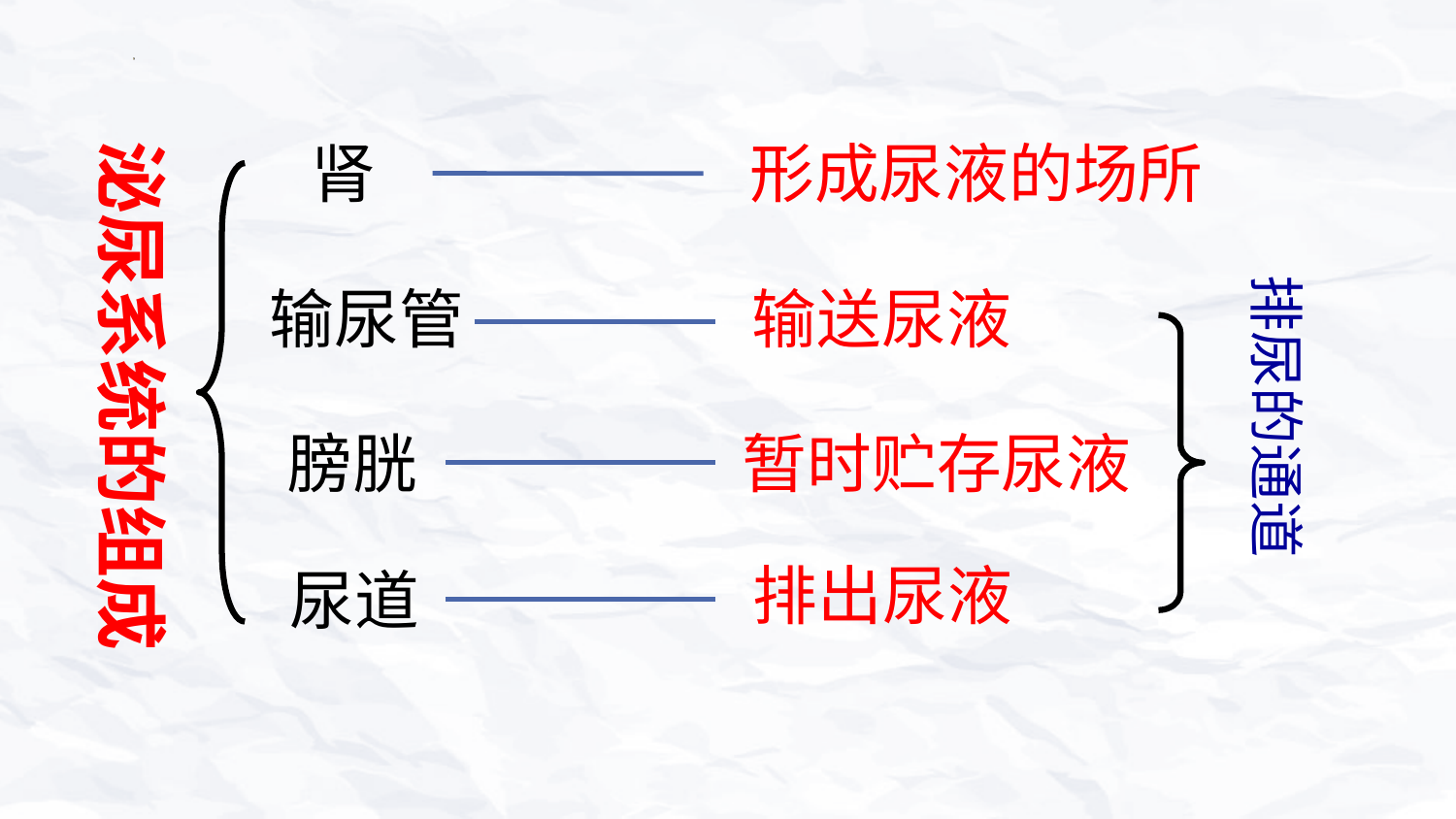

形成尿液的场所
肾
泌尿系统的组成

排尿的通道
输送尿液
输尿管

膀胱
暂时贮存尿液
排出尿液
尿道